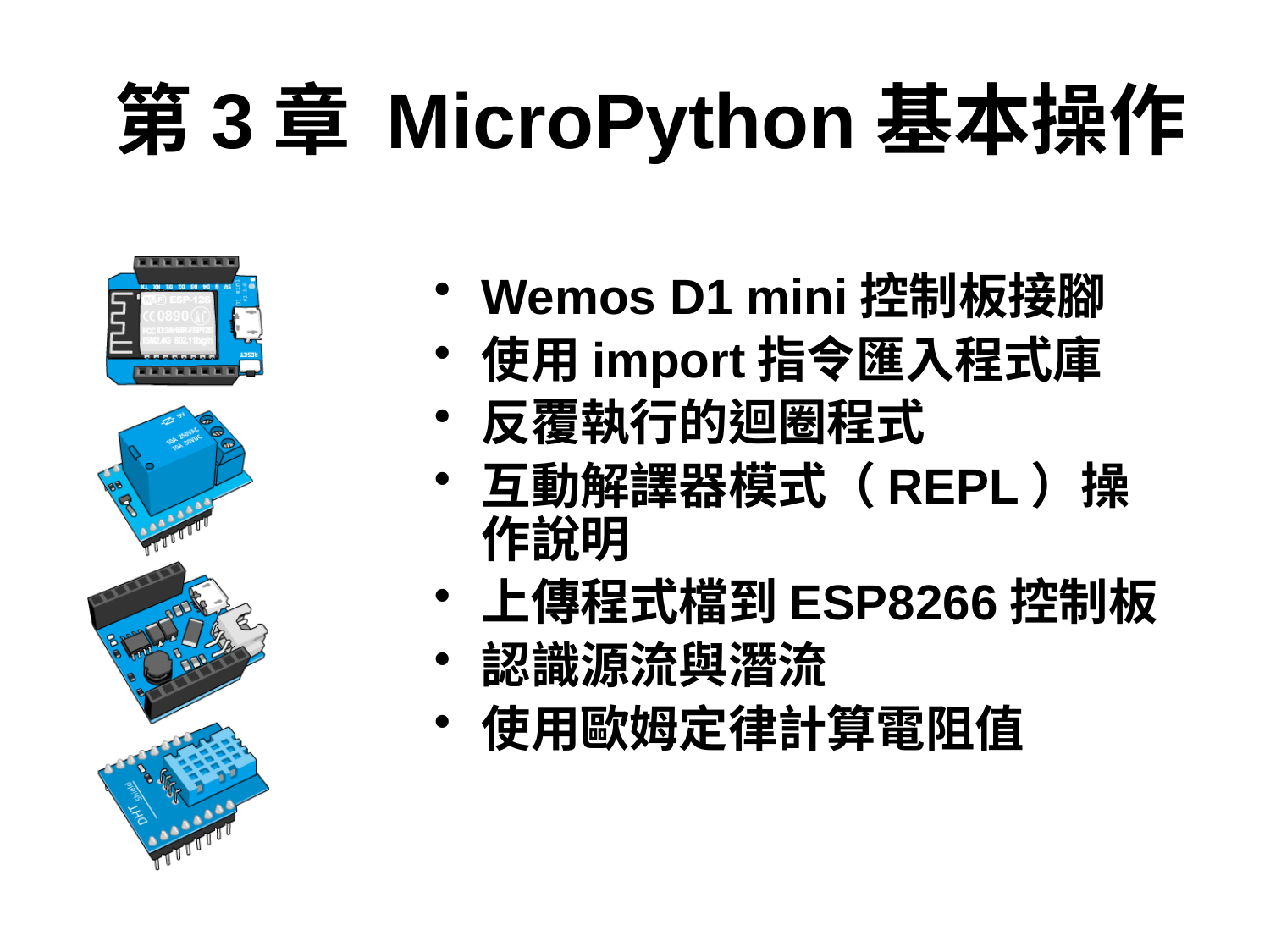

# 第3章 MicroPython基本操作
Wemos D1 mini控制板接腳
使用import指令匯入程式庫
反覆執行的迴圈程式
互動解譯器模式（REPL）操作說明
上傳程式檔到ESP8266控制板
認識源流與潛流
使用歐姆定律計算電阻值